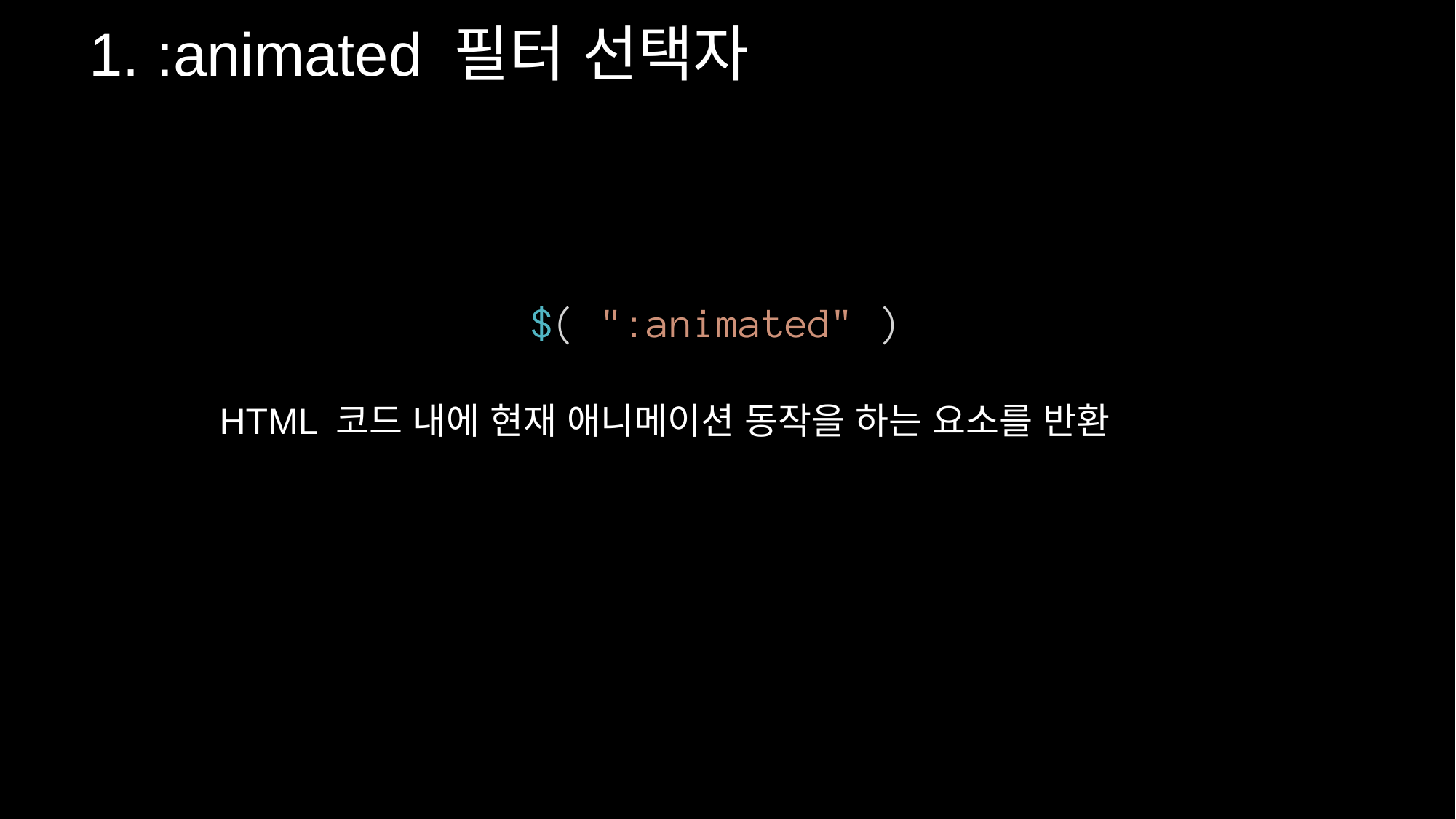

1. :animated 필터 선택자
$( ":animated" )
HTML 코드 내에 현재 애니메이션 동작을 하는 요소를 반환